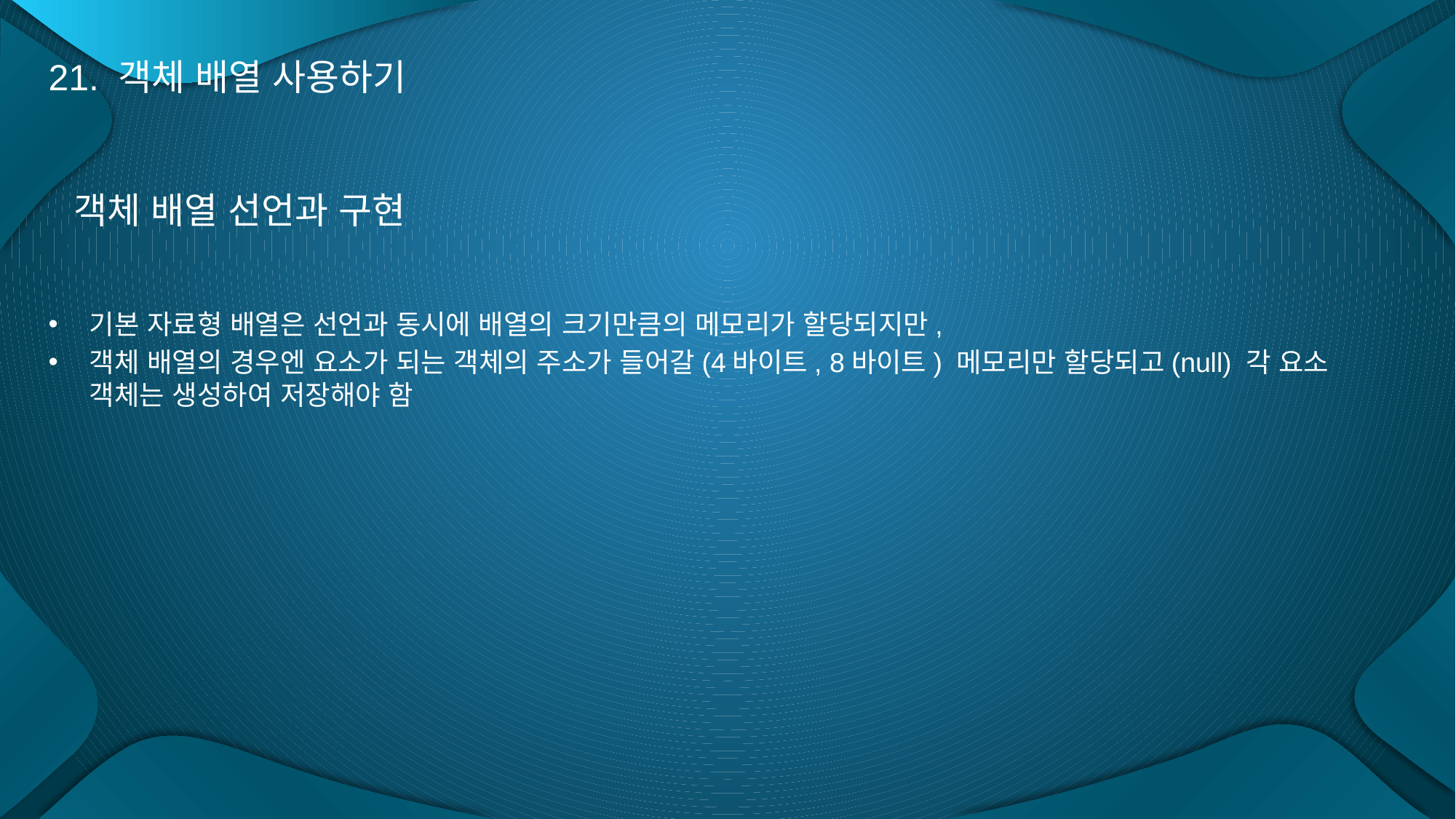

21. 객체 배열 사용하기

 객체 배열 선언과 구현

기본 자료형 배열은 선언과 동시에 배열의 크기만큼의 메모리가 할당되지만,
객체 배열의 경우엔 요소가 되는 객체의 주소가 들어갈(4바이트, 8바이트) 메모리만 할당되고(null) 각 요소 객체는 생성하여 저장해야 함